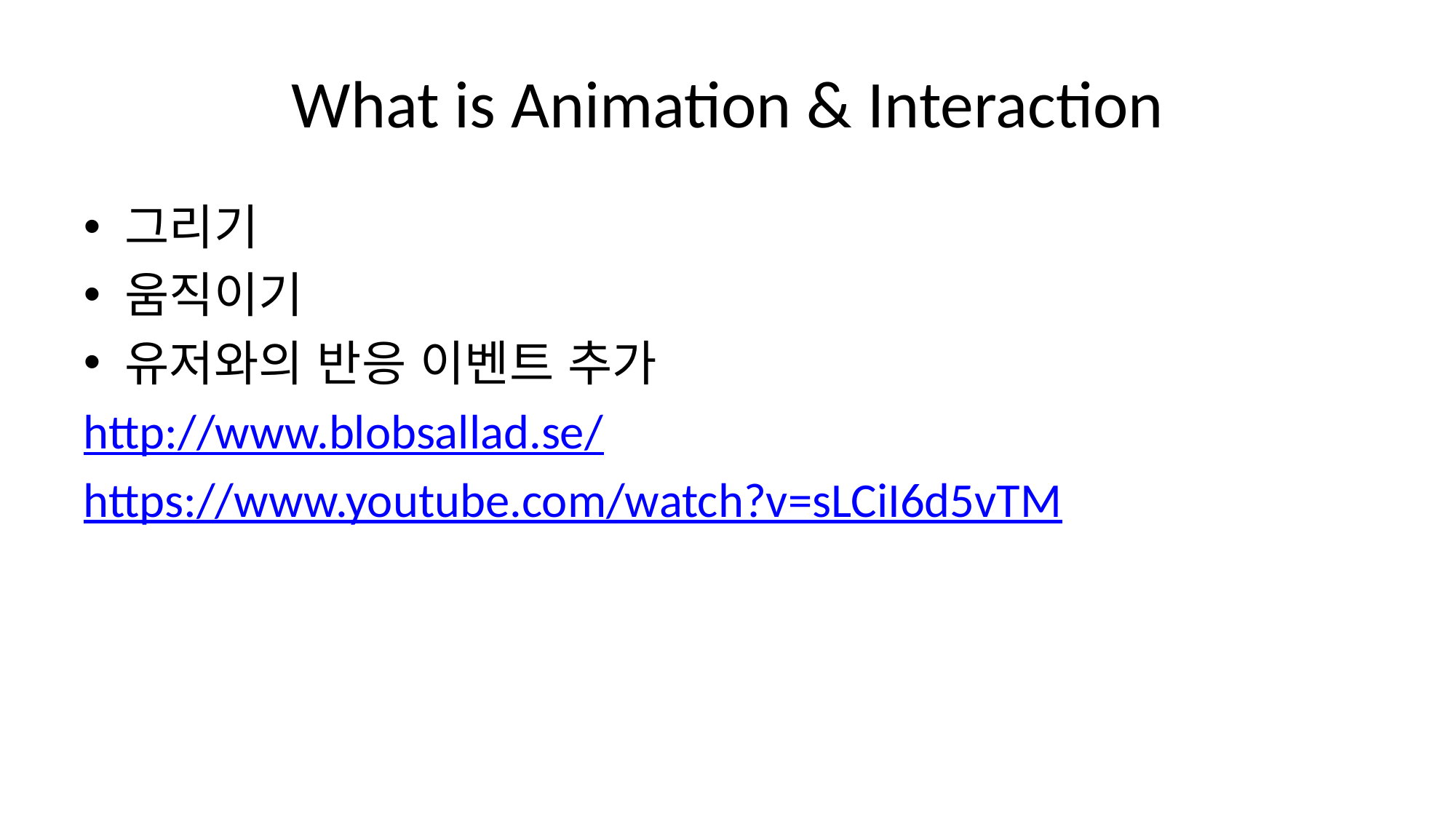

# What is Animation & Interaction
그리기
움직이기
유저와의 반응 이벤트 추가
http://www.blobsallad.se/
https://www.youtube.com/watch?v=sLCiI6d5vTM